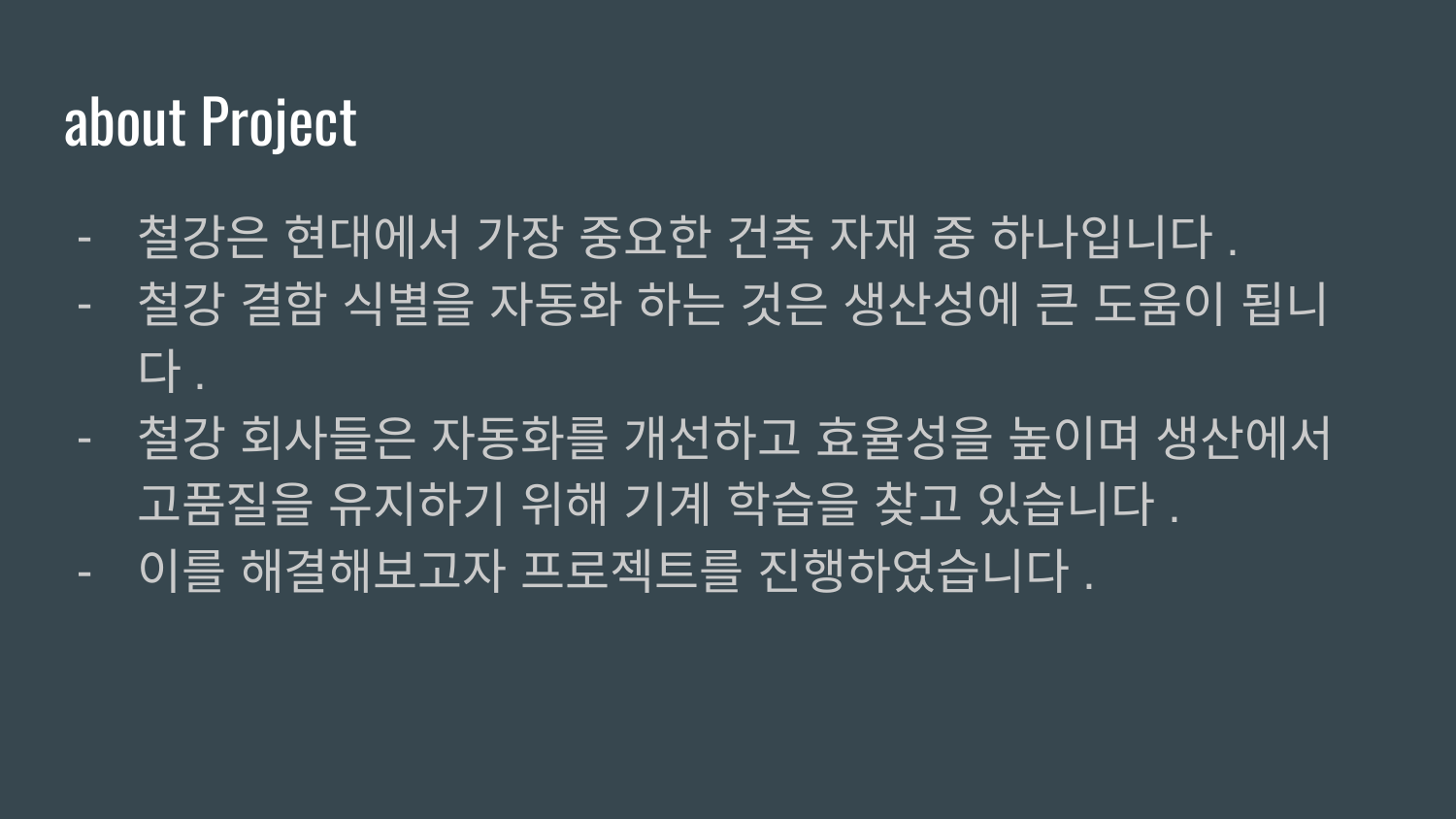

# about Project
철강은 현대에서 가장 중요한 건축 자재 중 하나입니다.
철강 결함 식별을 자동화 하는 것은 생산성에 큰 도움이 됩니다.
철강 회사들은 자동화를 개선하고 효율성을 높이며 생산에서 고품질을 유지하기 위해 기계 학습을 찾고 있습니다.
이를 해결해보고자 프로젝트를 진행하였습니다.